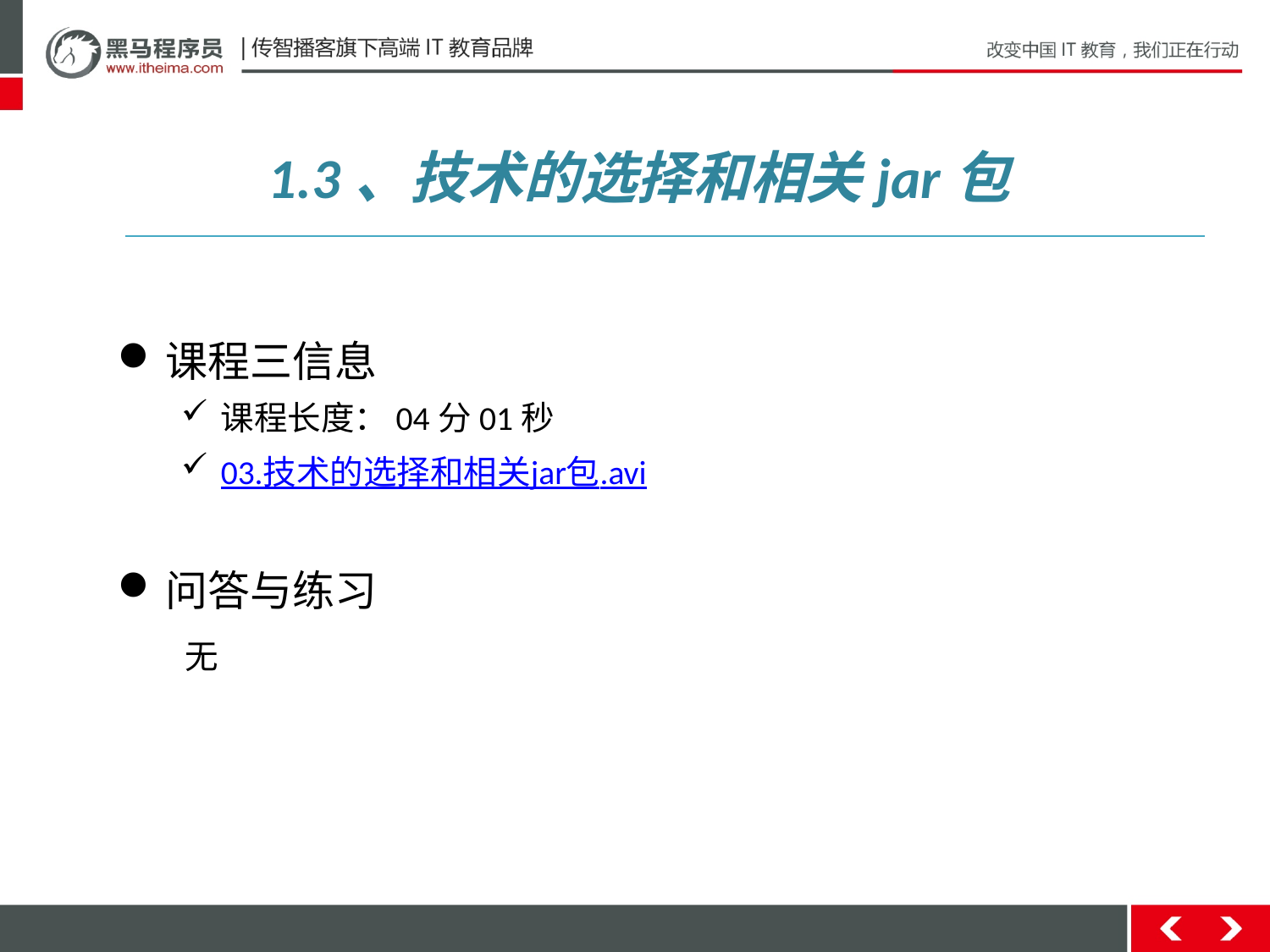

1.3、技术的选择和相关jar包

课程三信息
课程长度：04分01秒
03.技术的选择和相关jar包.avi

问答与练习
      无